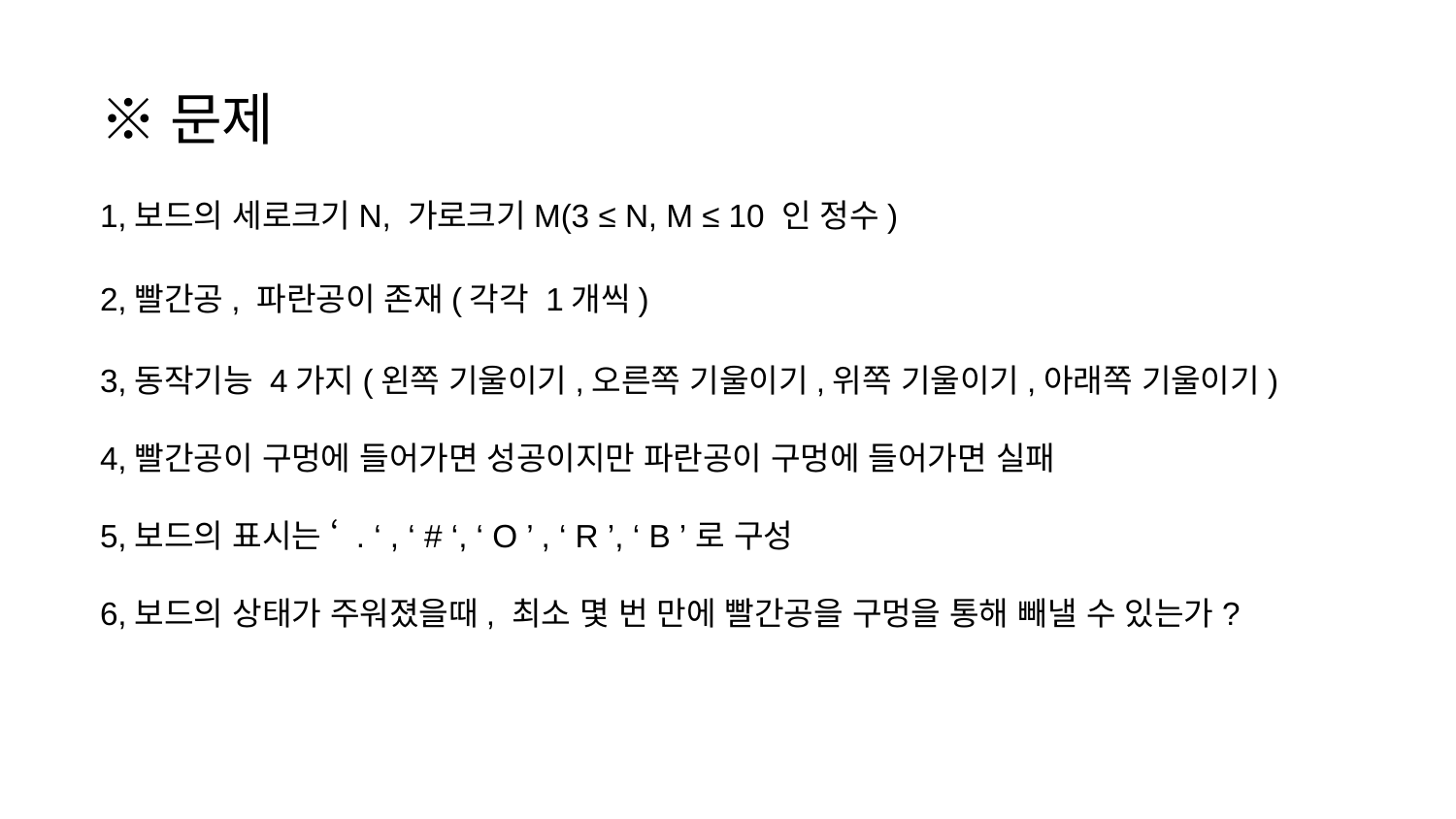

※문제

1,보드의 세로크기N, 가로크기M(3 ≤ N, M ≤ 10 인 정수)

2,빨간공, 파란공이 존재(각각 1개씩)

3,동작기능 4가지(왼쪽 기울이기,오른쪽 기울이기,위쪽 기울이기,아래쪽 기울이기)

4,빨간공이 구멍에 들어가면 성공이지만 파란공이 구멍에 들어가면 실패

5,보드의 표시는 ‘ . ‘ , ‘ # ‘, ‘ O ’ , ‘ R ’, ‘ B ’로 구성

6,보드의 상태가 주워졌을때, 최소 몇 번 만에 빨간공을 구멍을 통해 빼낼 수 있는가?